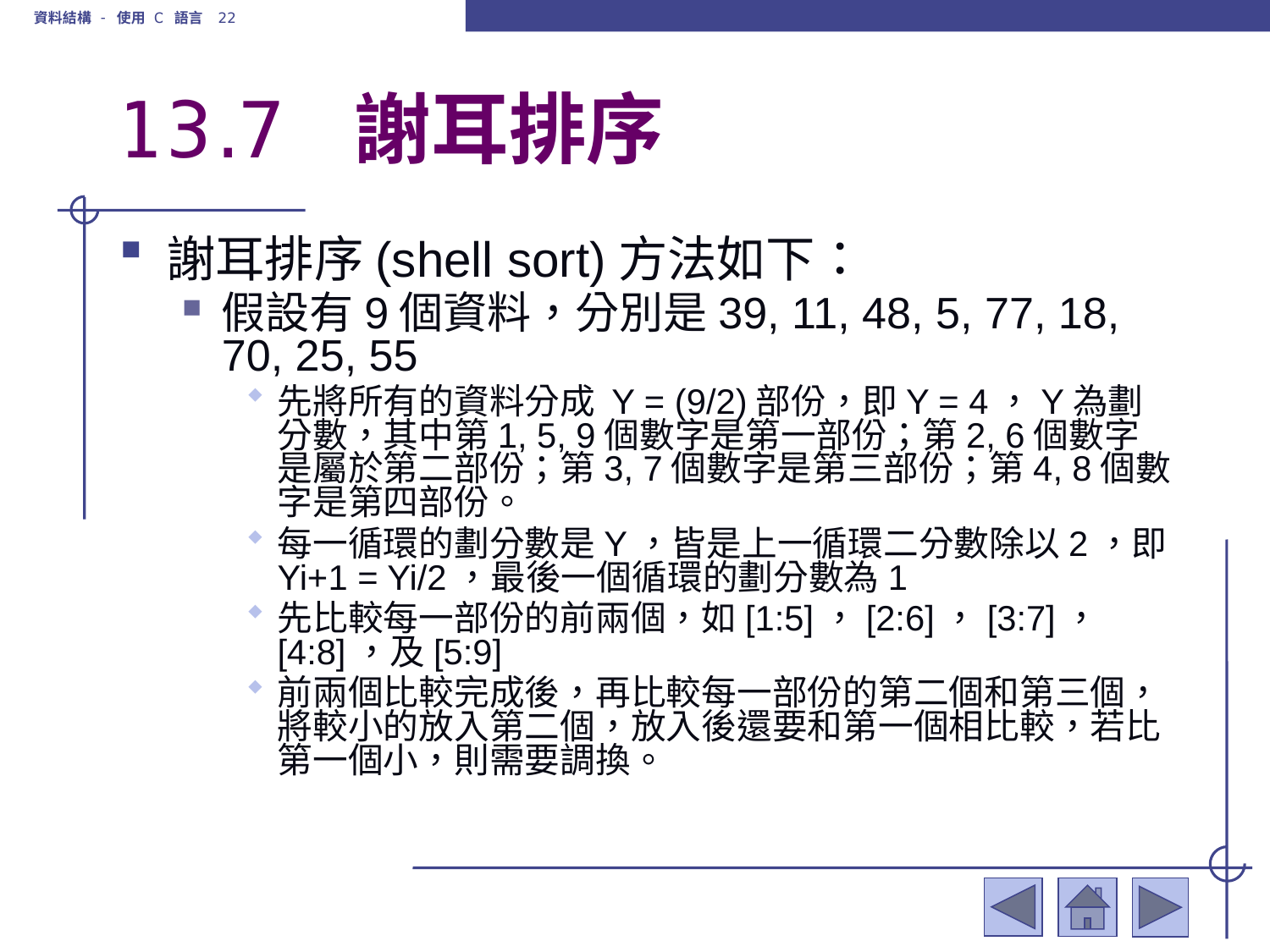

資料結構 - 使用 C 語言   22
# 13.7  謝耳排序
謝耳排序(shell sort)方法如下：
假設有9個資料，分別是39, 11, 48, 5, 77, 18, 70, 25, 55
先將所有的資料分成 Y = (9/2)部份，即Y = 4，Y為劃分數，其中第1, 5, 9個數字是第一部份；第2, 6個數字是屬於第二部份；第3, 7個數字是第三部份；第4, 8個數字是第四部份。
每一循環的劃分數是Y，皆是上一循環二分數除以2，即Yi+1 = Yi/2，最後一個循環的劃分數為1
先比較每一部份的前兩個，如[1:5]，[2:6]，[3:7]，[4:8]，及[5:9]
前兩個比較完成後，再比較每一部份的第二個和第三個，將較小的放入第二個，放入後還要和第一個相比較，若比第一個小，則需要調換。